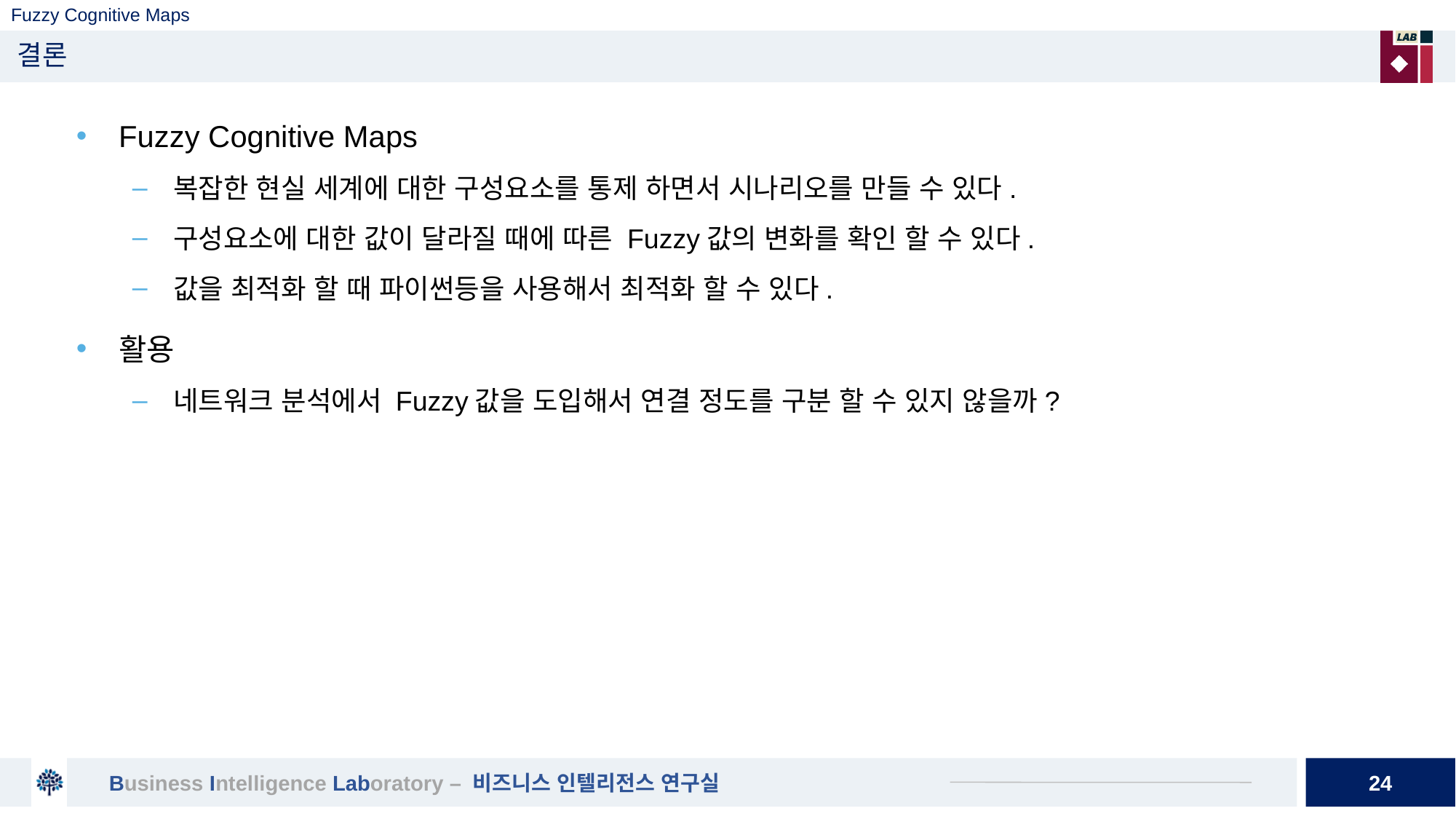

# Fuzzy Cognitive Maps
결론
Fuzzy Cognitive Maps
복잡한 현실 세계에 대한 구성요소를 통제 하면서 시나리오를 만들 수 있다.
구성요소에 대한 값이 달라질 때에 따른 Fuzzy값의 변화를 확인 할 수 있다.
값을 최적화 할 때 파이썬등을 사용해서 최적화 할 수 있다.
활용
네트워크 분석에서 Fuzzy값을 도입해서 연결 정도를 구분 할 수 있지 않을까?

24